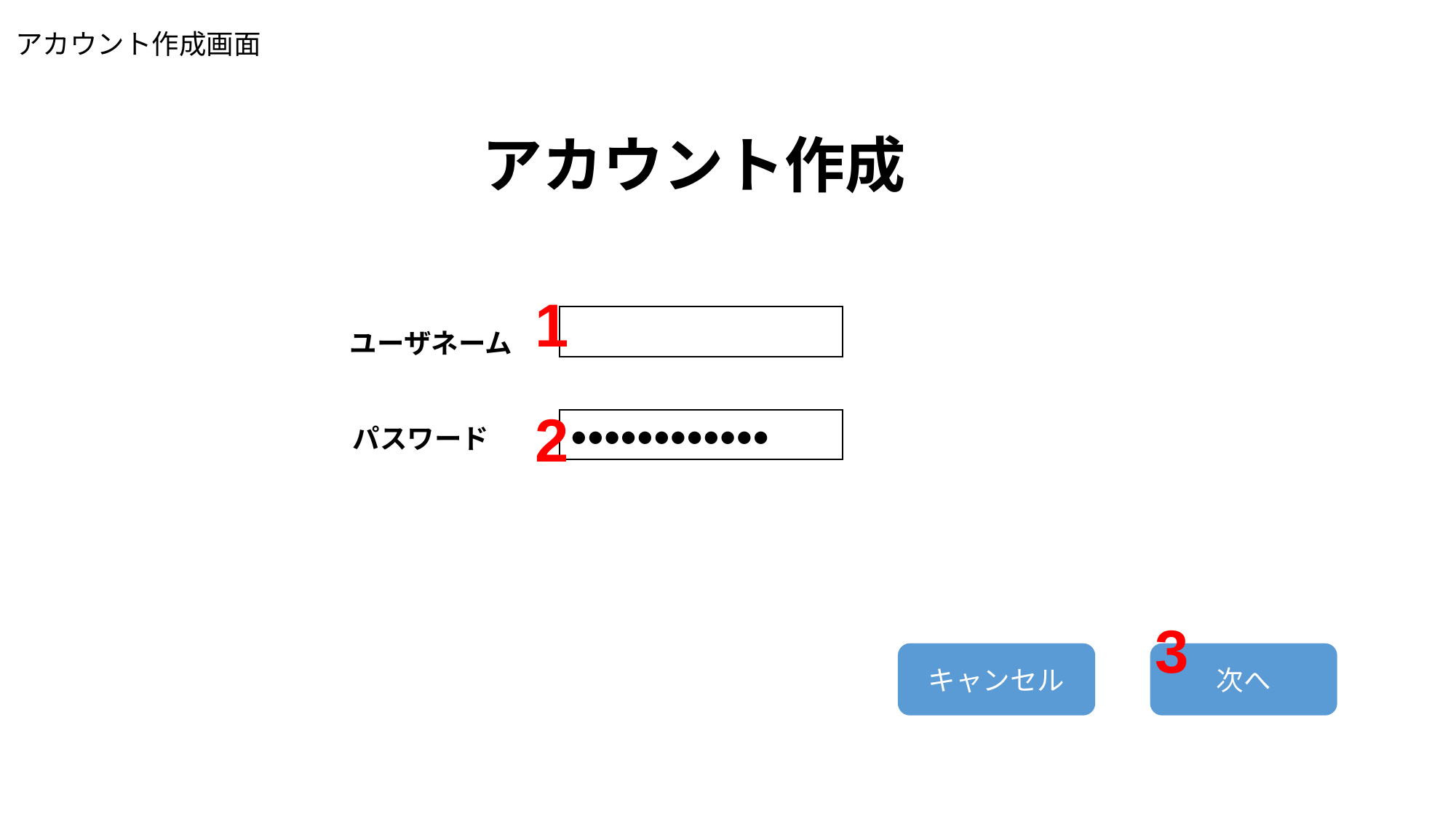

アカウント作成画面
アカウント作成
1

ユーザネーム
2
●●●●●●●●●●●●
パスワード
3
キャンセル
次へ